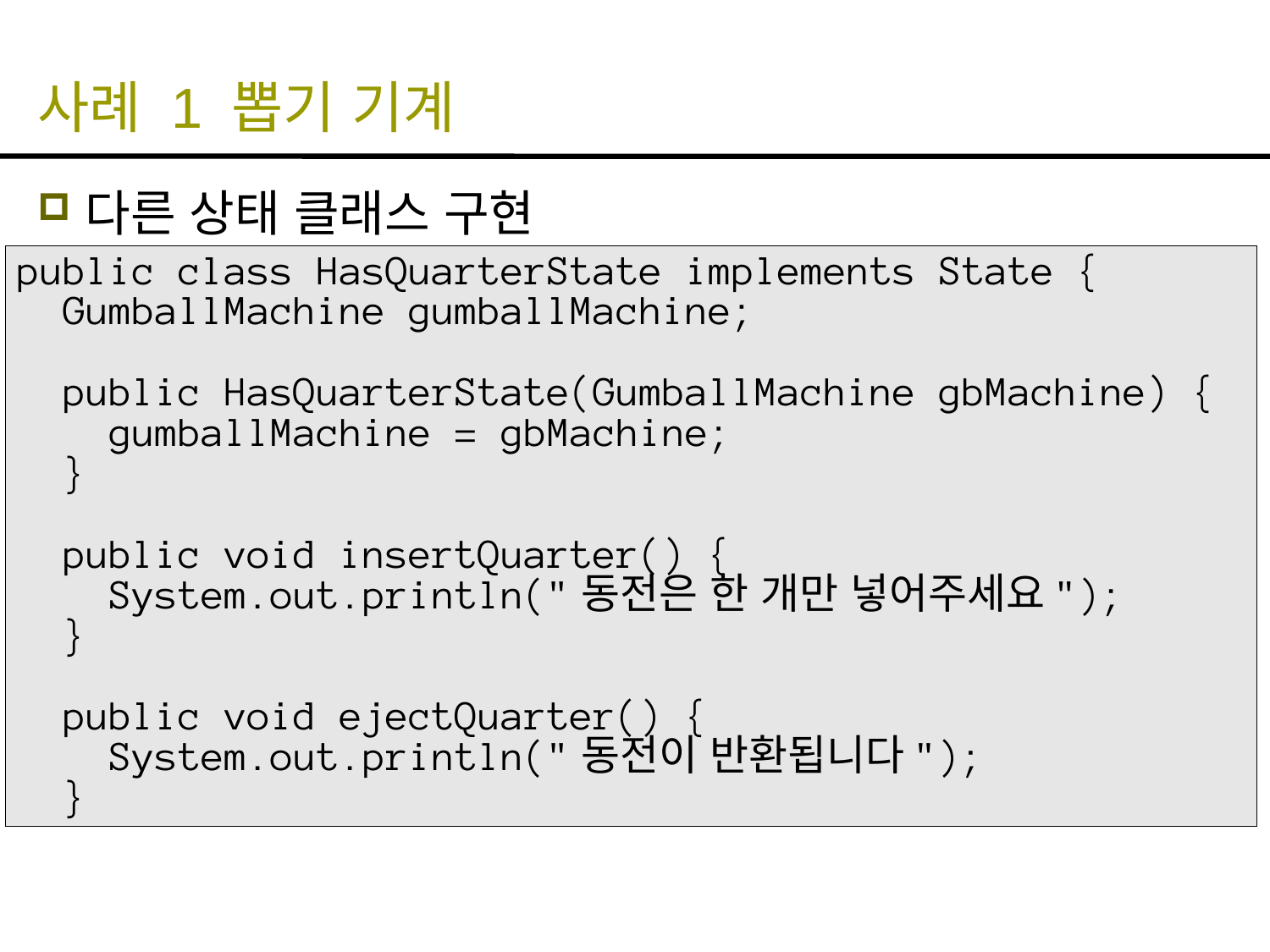

# 사례 1 뽑기 기계
다른 상태 클래스 구현
public class HasQuarterState implements State {
  GumballMachine gumballMachine;

  public HasQuarterState(GumballMachine gbMachine) {
    gumballMachine = gbMachine;
  }

  public void insertQuarter() {
    System.out.println("동전은 한 개만 넣어주세요");
  }

  public void ejectQuarter() {
    System.out.println("동전이 반환됩니다");
  }